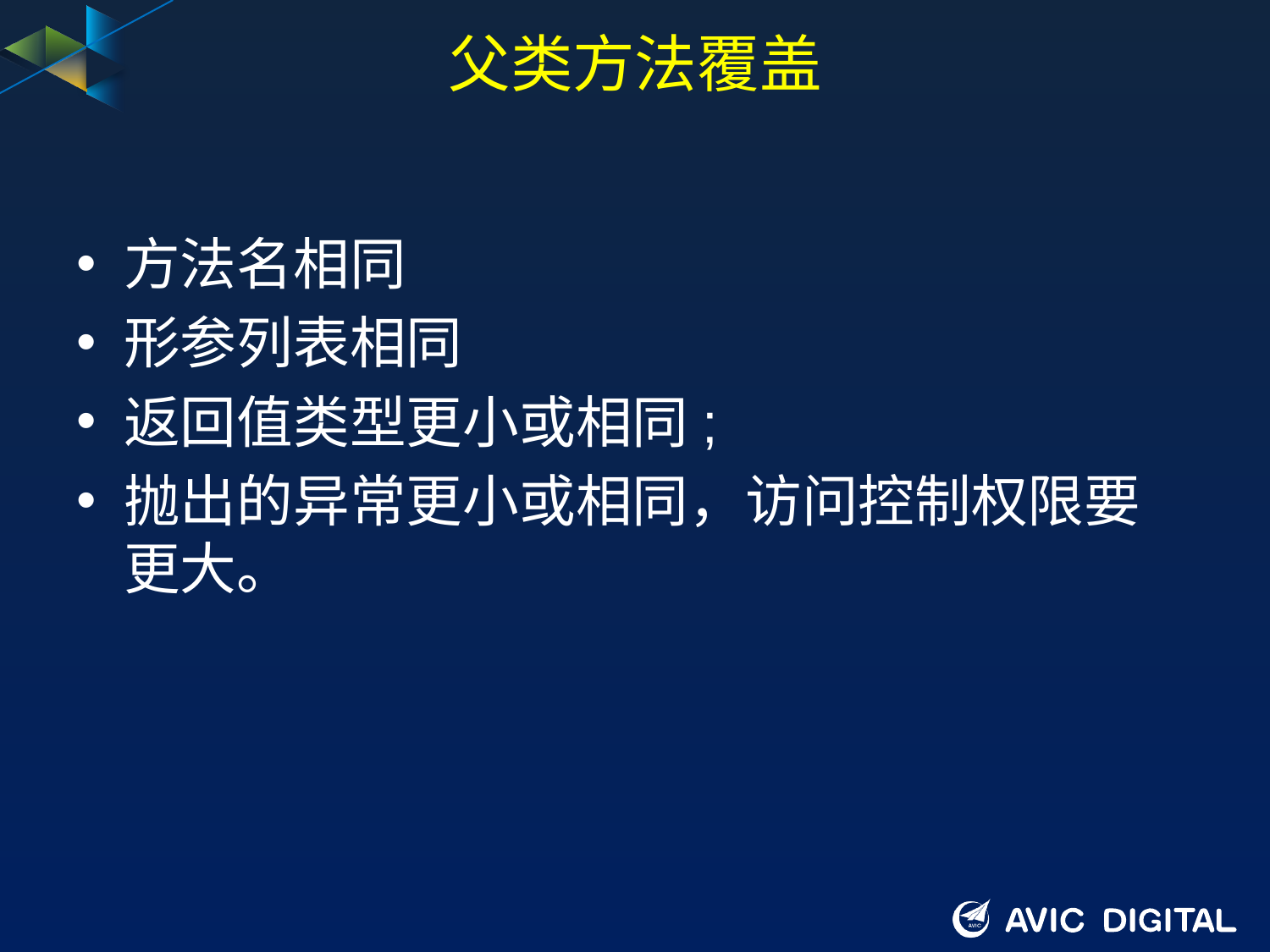

# 父类方法覆盖
方法名相同
形参列表相同
返回值类型更小或相同;
抛出的异常更小或相同，访问控制权限要更大。